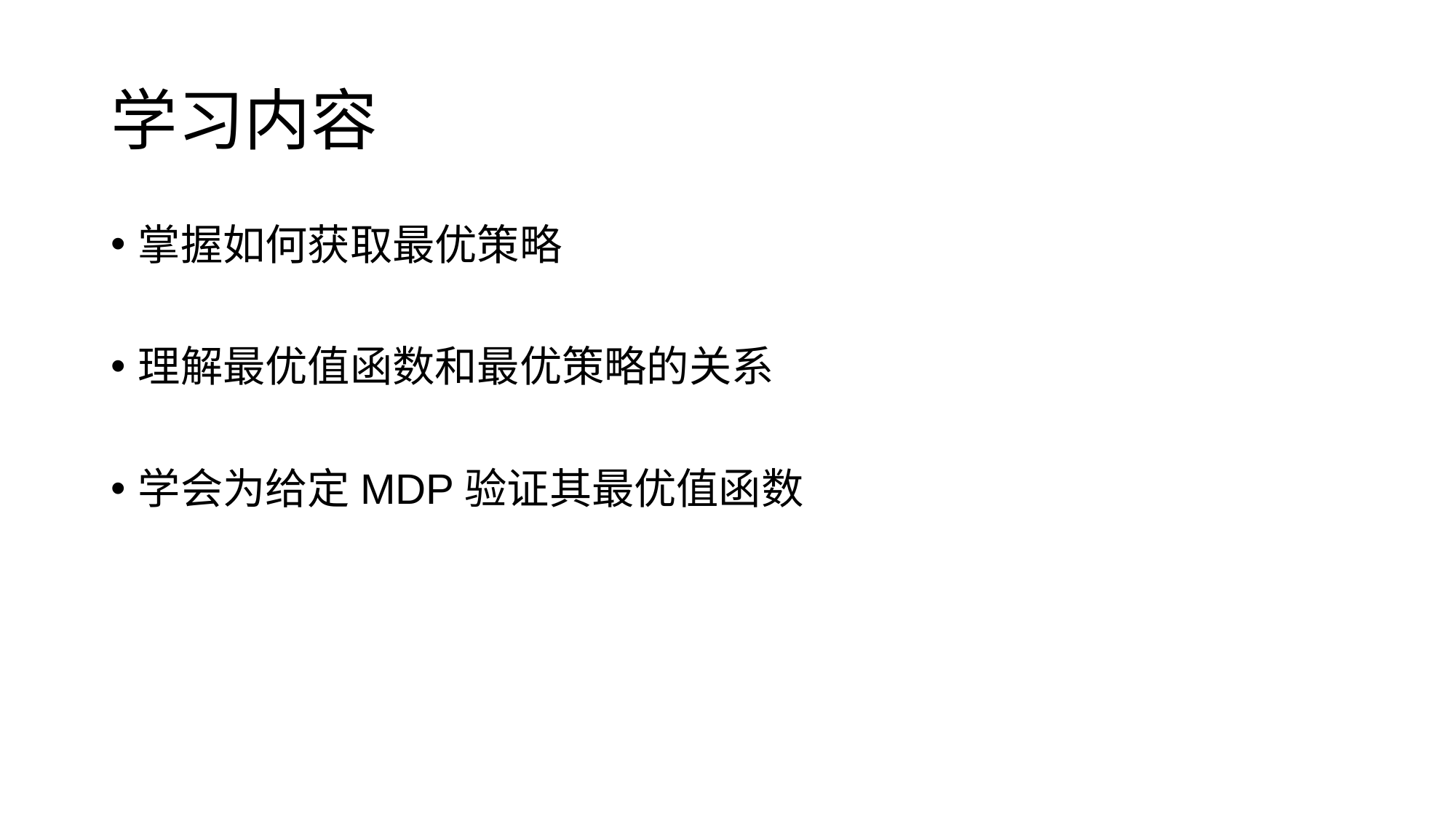

# 学习内容
掌握如何获取最优策略

理解最优值函数和最优策略的关系

学会为给定MDP验证其最优值函数